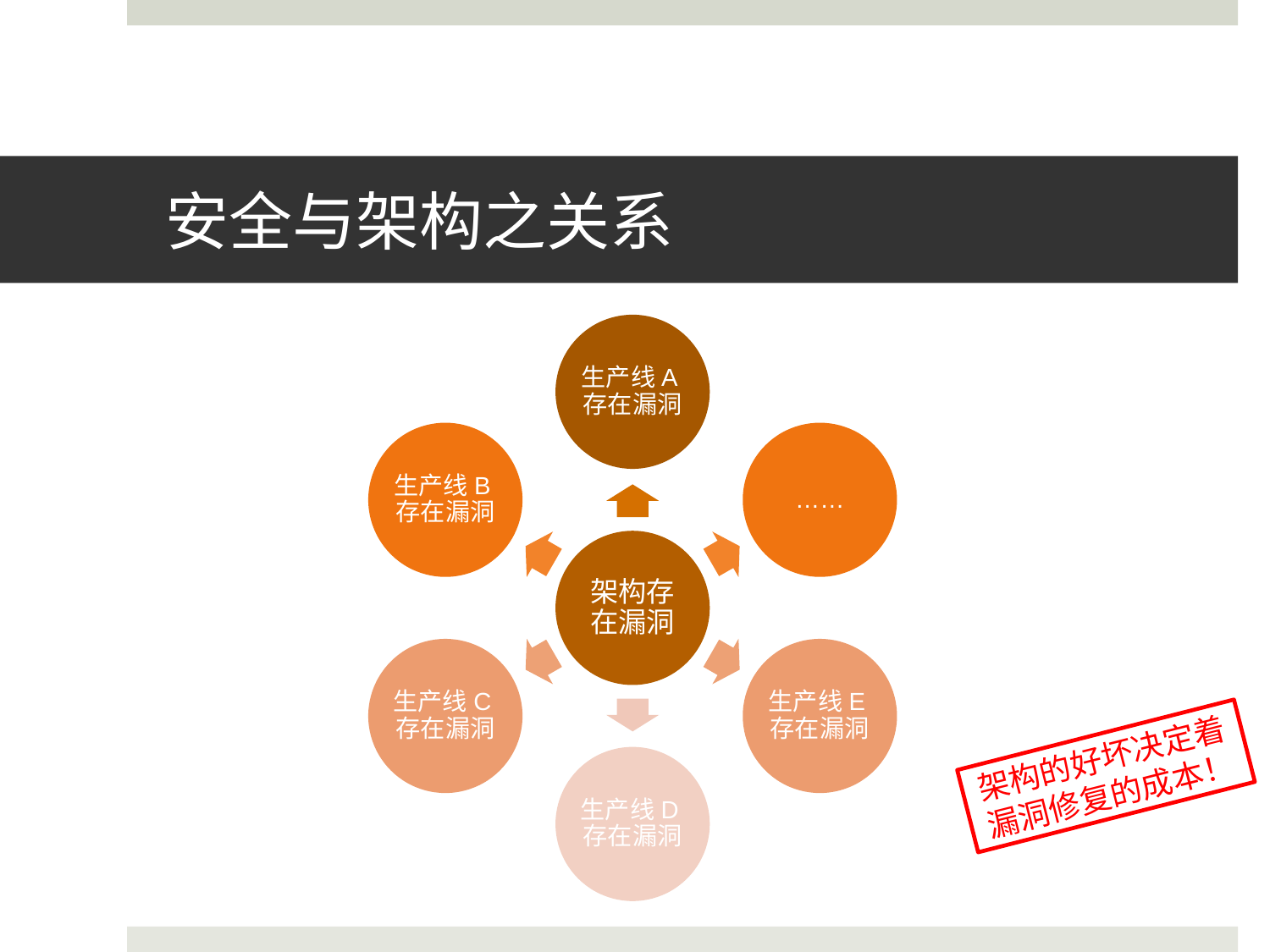

# 安全与架构之关系
架构存在漏洞

生产线A存在漏洞

……

生产线E存在漏洞

生产线D存在漏洞

生产线C存在漏洞

生产线B存在漏洞
架构的好坏决定着漏洞修复的成本！